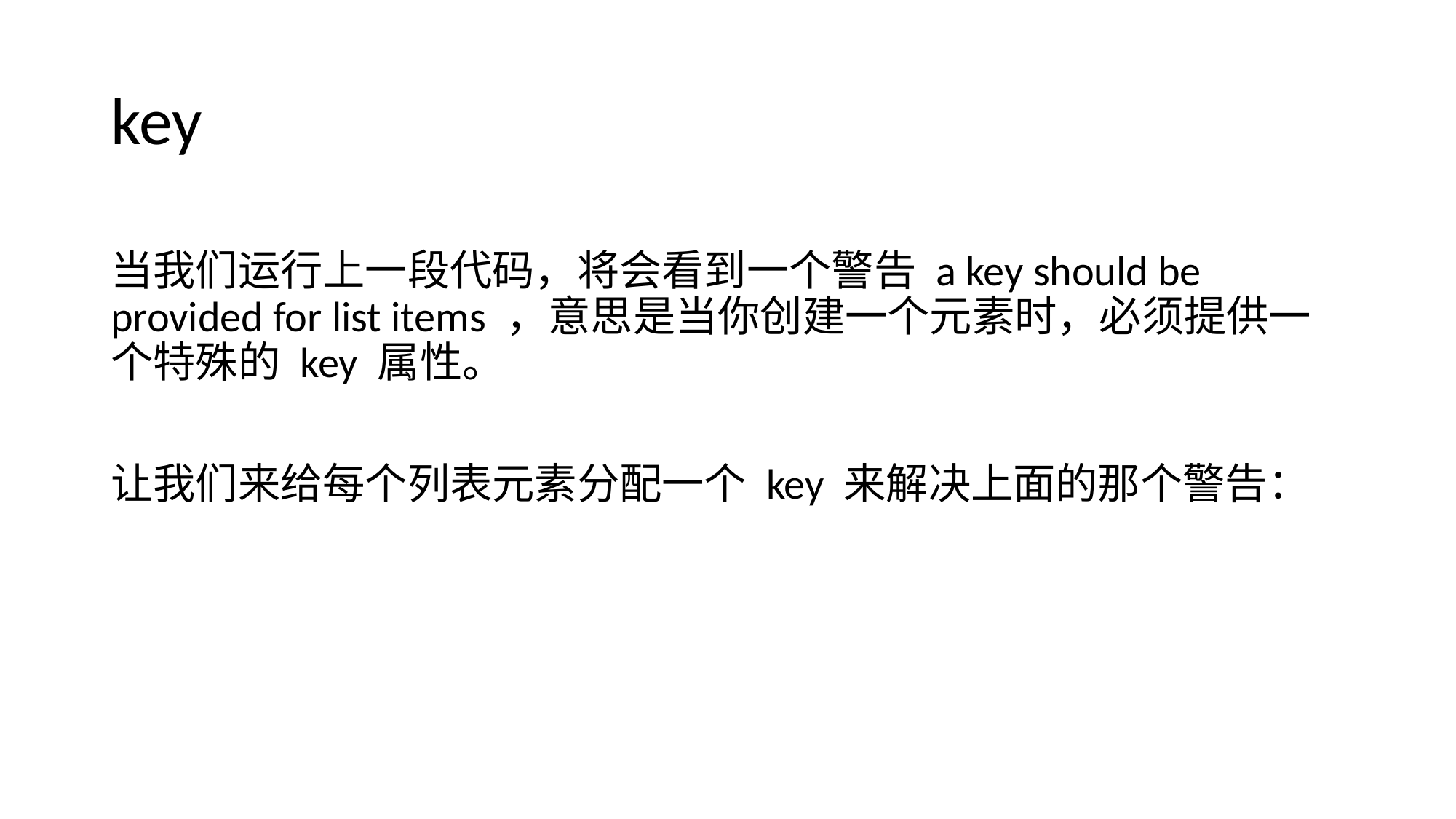

# key

当我们运行上一段代码，将会看到一个警告 a key should be provided for list items ，意思是当你创建一个元素时，必须提供一个特殊的 key 属性。

让我们来给每个列表元素分配一个 key 来解决上面的那个警告：